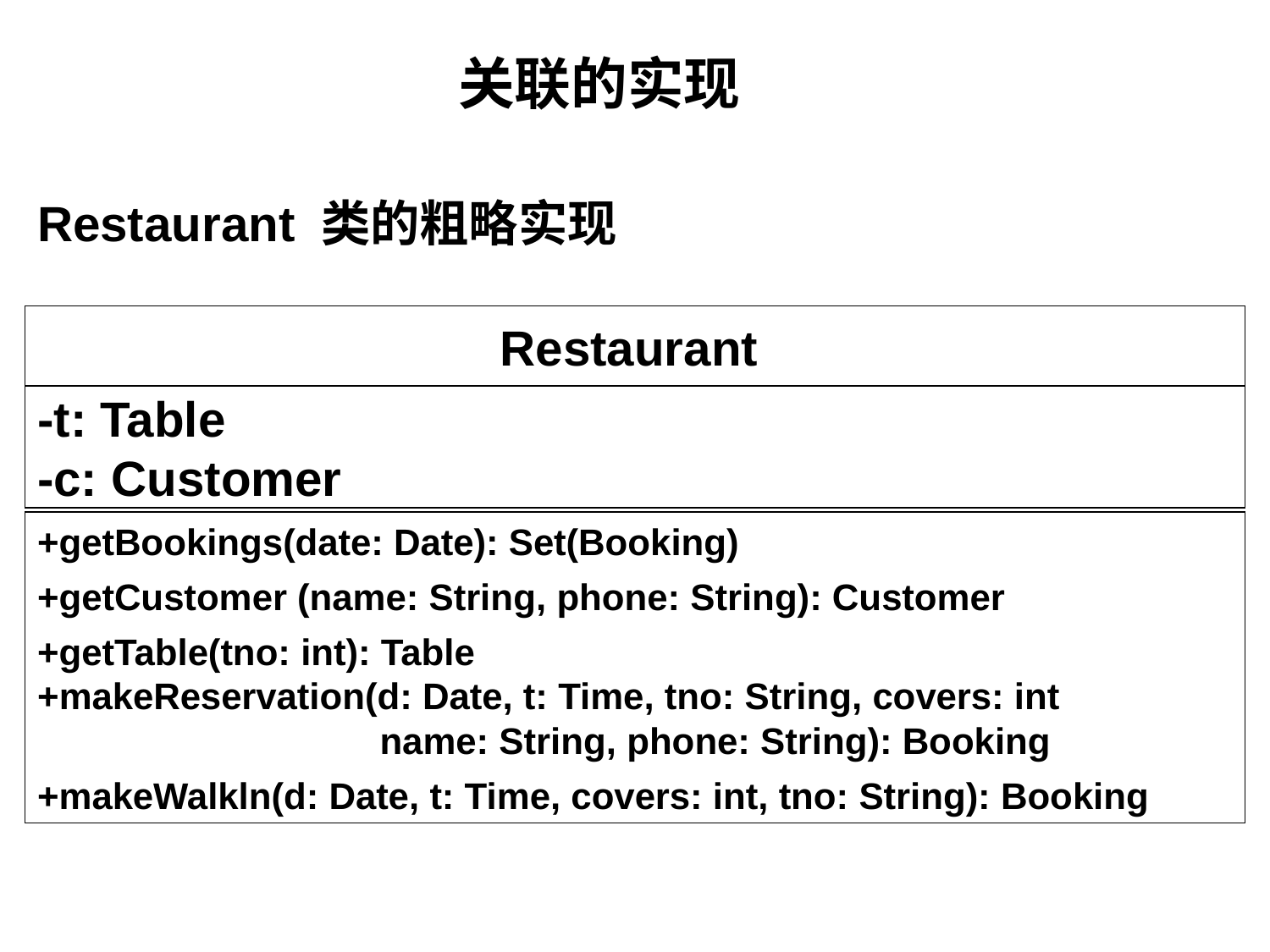

# 关联的实现
Restaurant 类的粗略实现
Restaurant
-t: Table
-c: Customer
+getBookings(date: Date): Set(Booking)
+getCustomer (name: String, phone: String): Customer
+getTable(tno: int): Table
+makeReservation(d: Date, t: Time, tno: String, covers: int
                                 name: String, phone: String): Booking
+makeWalkln(d: Date, t: Time, covers: int, tno: String): Booking